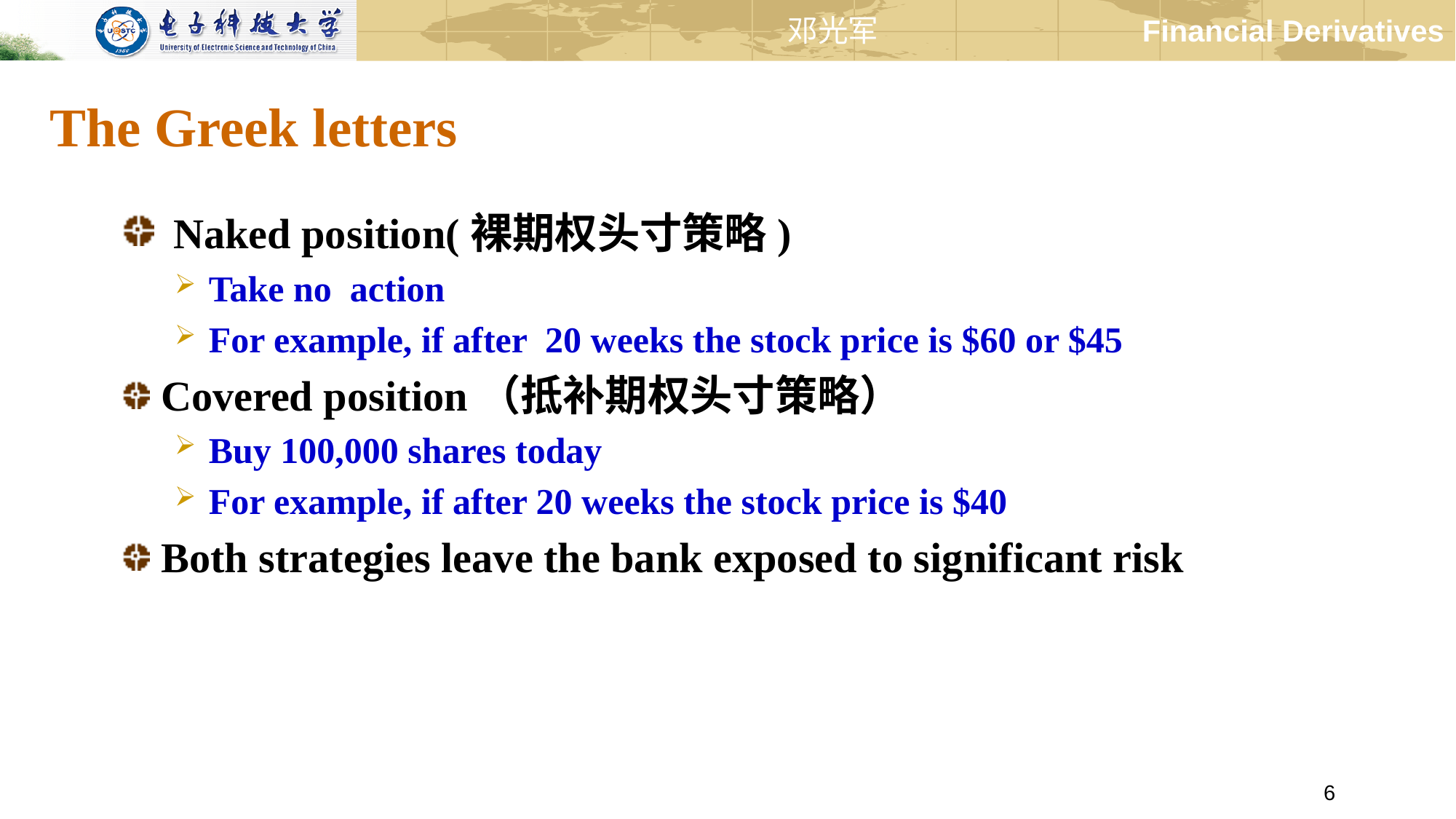

# The Greek letters
 Naked position(裸期权头寸策略)
Take no  action
For example, if after  20 weeks the stock price is $60 or $45
Covered position（抵补期权头寸策略）
Buy 100,000 shares today
For example, if after 20 weeks the stock price is $40
Both strategies leave the bank exposed to significant risk